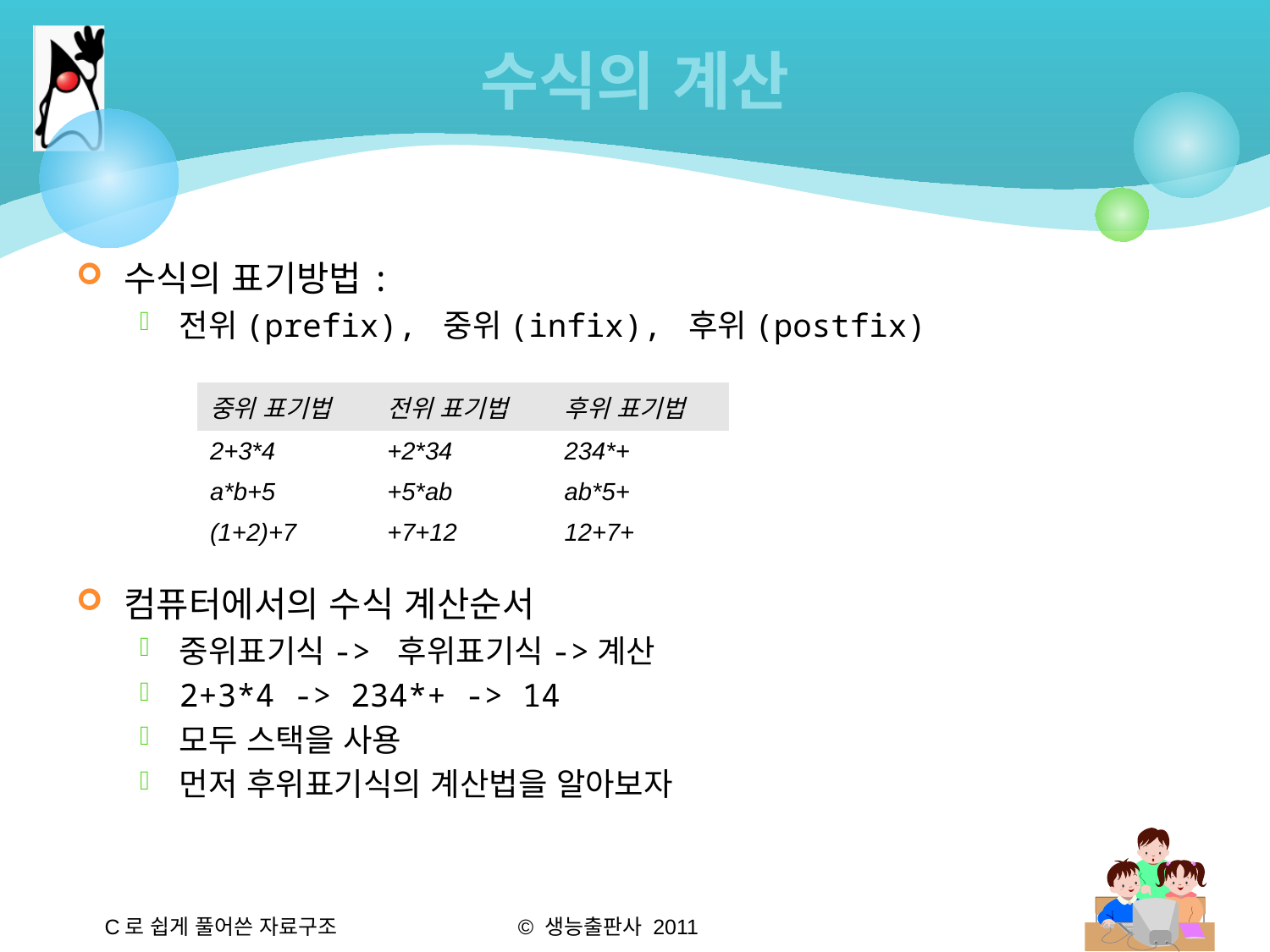

# 수식의 계산
수식의 표기방법:
전위(prefix), 중위(infix), 후위(postfix)

컴퓨터에서의 수식 계산순서
중위표기식-> 후위표기식->계산
2+3*4 -> 234*+ -> 14
모두 스택을 사용
먼저 후위표기식의 계산법을 알아보자

| 중위 표기법 | 전위 표기법 | 후위 표기법 |
| --- | --- | --- |
| 2+3\*4 | +2\*34 | 234\*+ |
| a\*b+5 | +5\*ab | ab\*5+ |
| (1+2)+7 | +7+12 | 12+7+ |